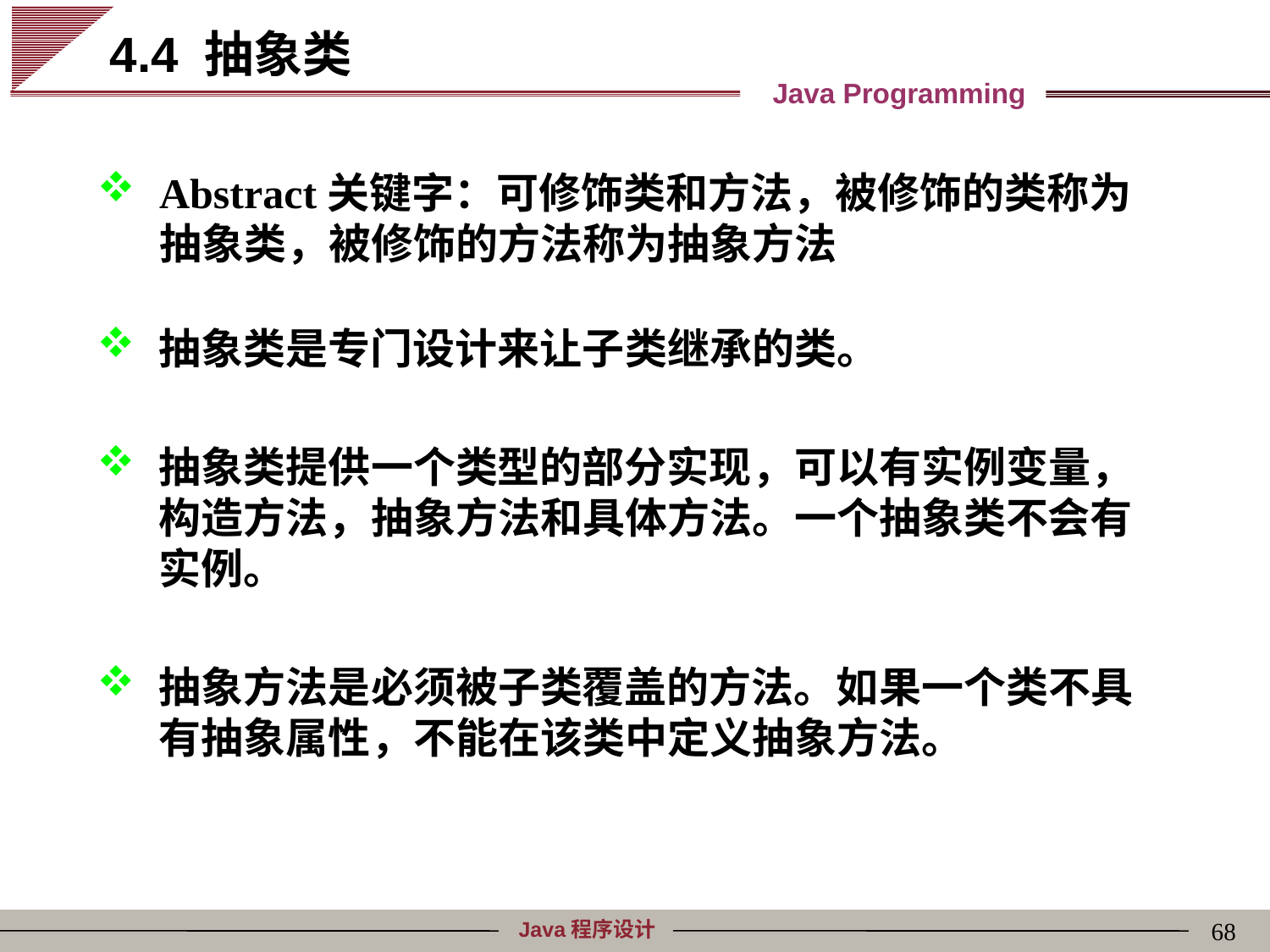

# 4.4 抽象类
Abstract关键字：可修饰类和方法，被修饰的类称为抽象类，被修饰的方法称为抽象方法
抽象类是专门设计来让子类继承的类。

抽象类提供一个类型的部分实现，可以有实例变量，构造方法，抽象方法和具体方法。一个抽象类不会有实例。

抽象方法是必须被子类覆盖的方法。如果一个类不具有抽象属性，不能在该类中定义抽象方法。